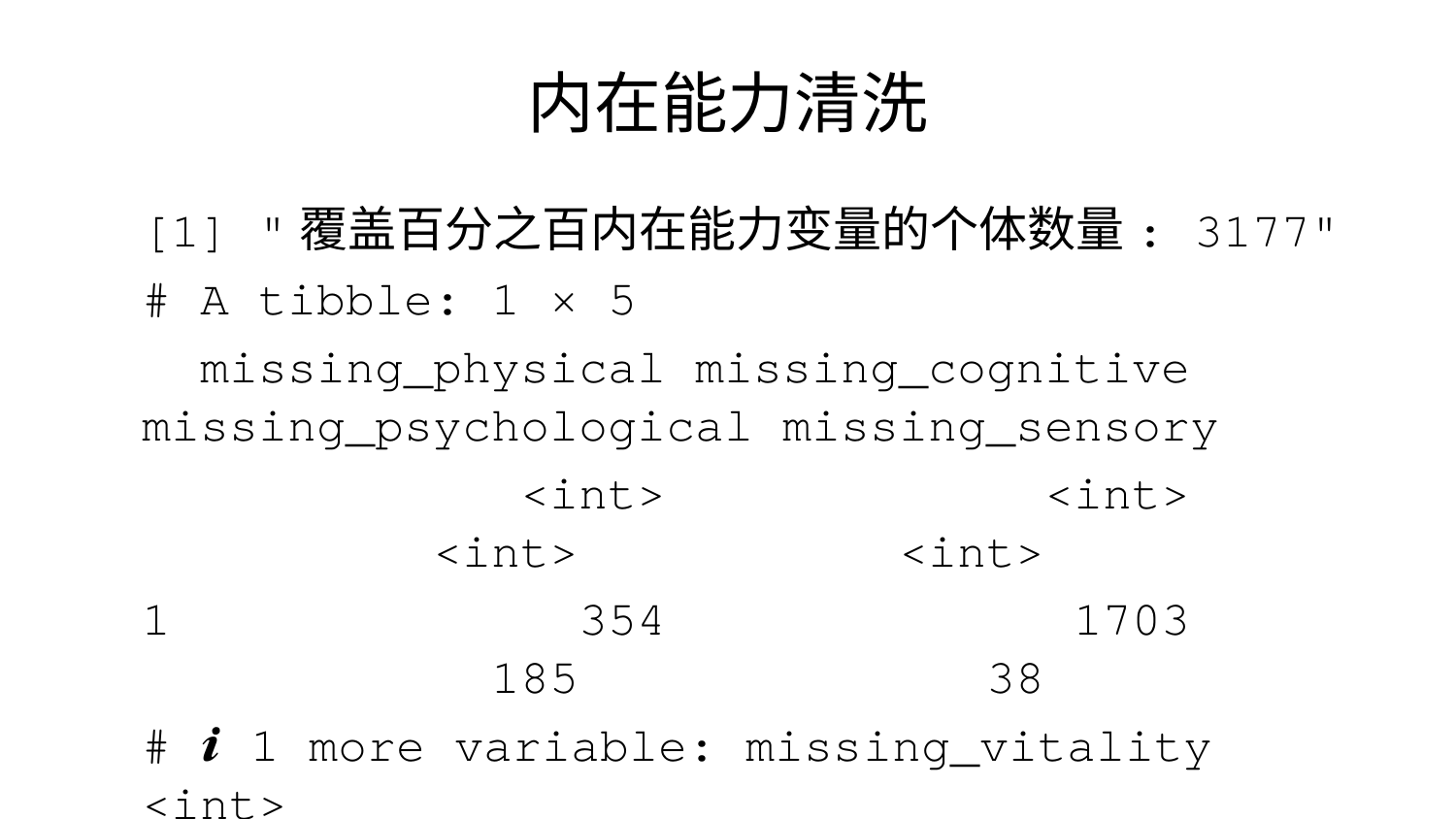

# 内在能力清洗
[1] "覆盖百分之百内在能力变量的个体数量: 3177"
# A tibble: 1 × 5
  missing_physical missing_cognitive missing_psychological missing_sensory
             <int>             <int>                 <int>           <int>
1              354              1703                   185              38
# ℹ 1 more variable: missing_vitality <int>
[1] "覆盖80%内在能力变量的个体数量: 6094"